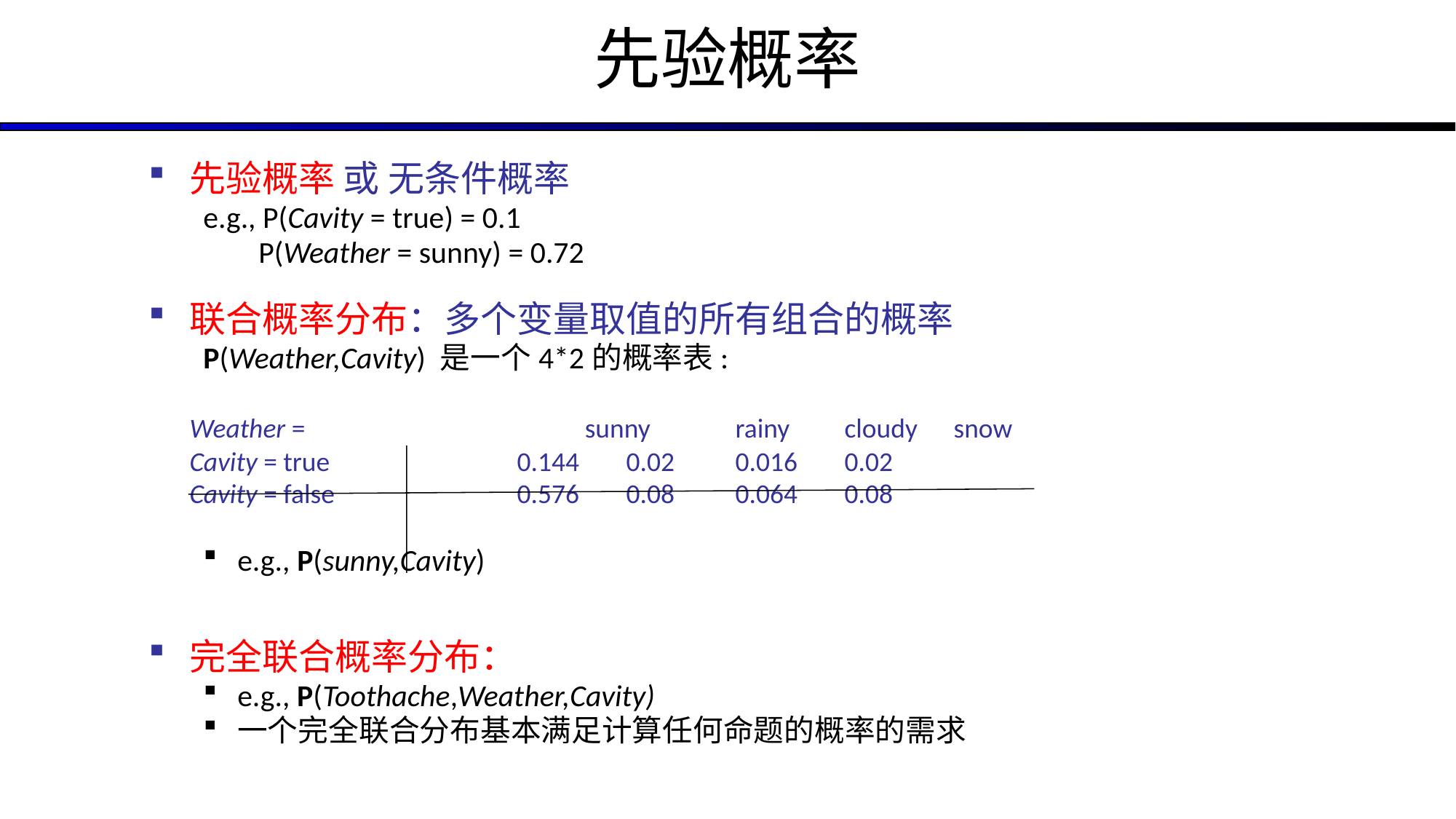

# 先验概率
先验概率 或 无条件概率
e.g., P(Cavity = true) = 0.1
        P(Weather = sunny) = 0.72

联合概率分布：多个变量取值的所有组合的概率
P(Weather,Cavity) 是一个4*2的概率表:

	Weather =		           sunny	rainy	cloudy	snow
	Cavity = true 		0.144	0.02 	0.016 	0.02
	Cavity = false		0.576	0.08 	0.064 	0.08

e.g., P(sunny,Cavity)

完全联合概率分布：
e.g., P(Toothache,Weather,Cavity)
一个完全联合分布基本满足计算任何命题的概率的需求